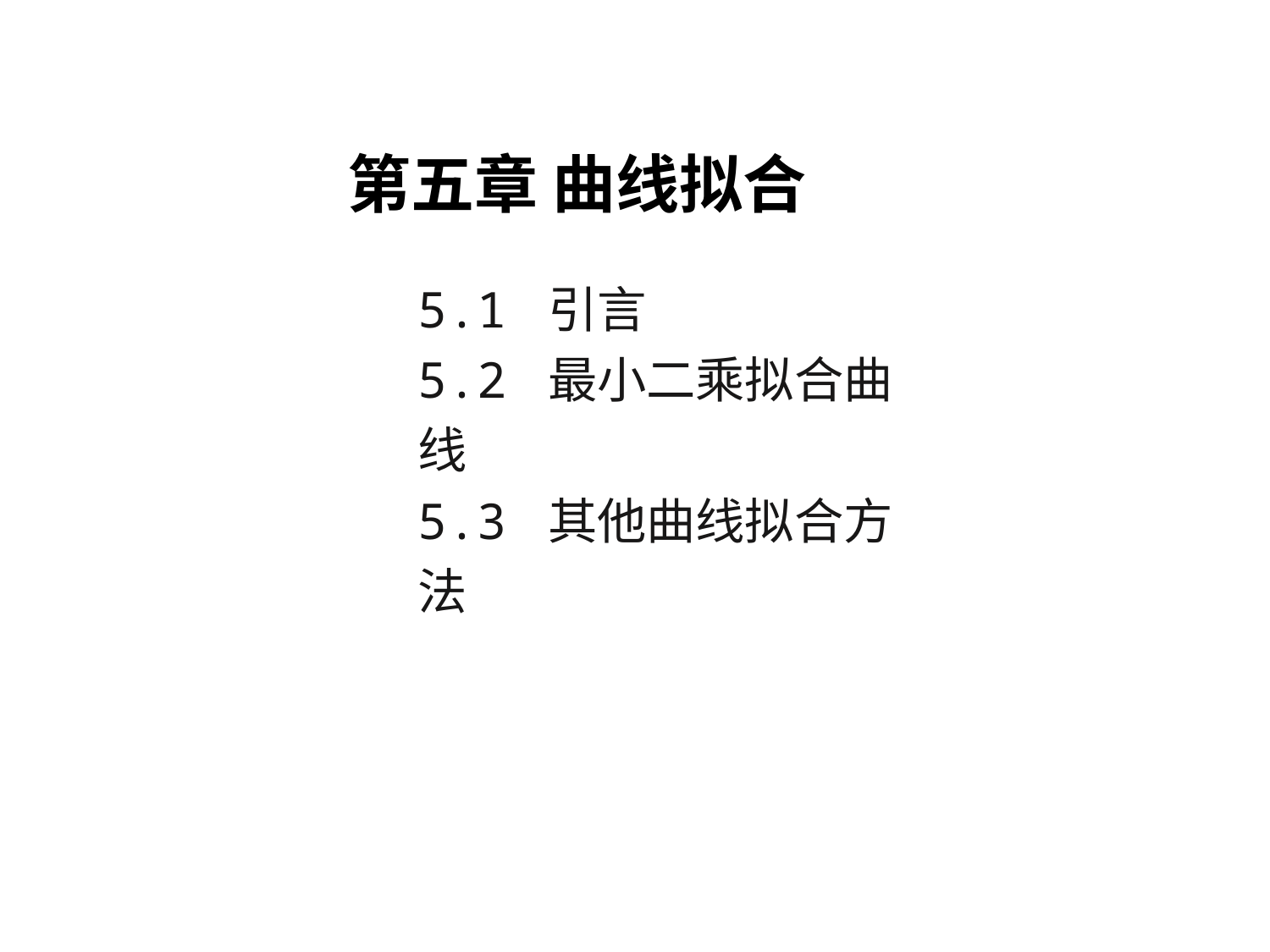

第五章 曲线拟合

5.1 引言
5.2 最小二乘拟合曲线
5.3 其他曲线拟合方法